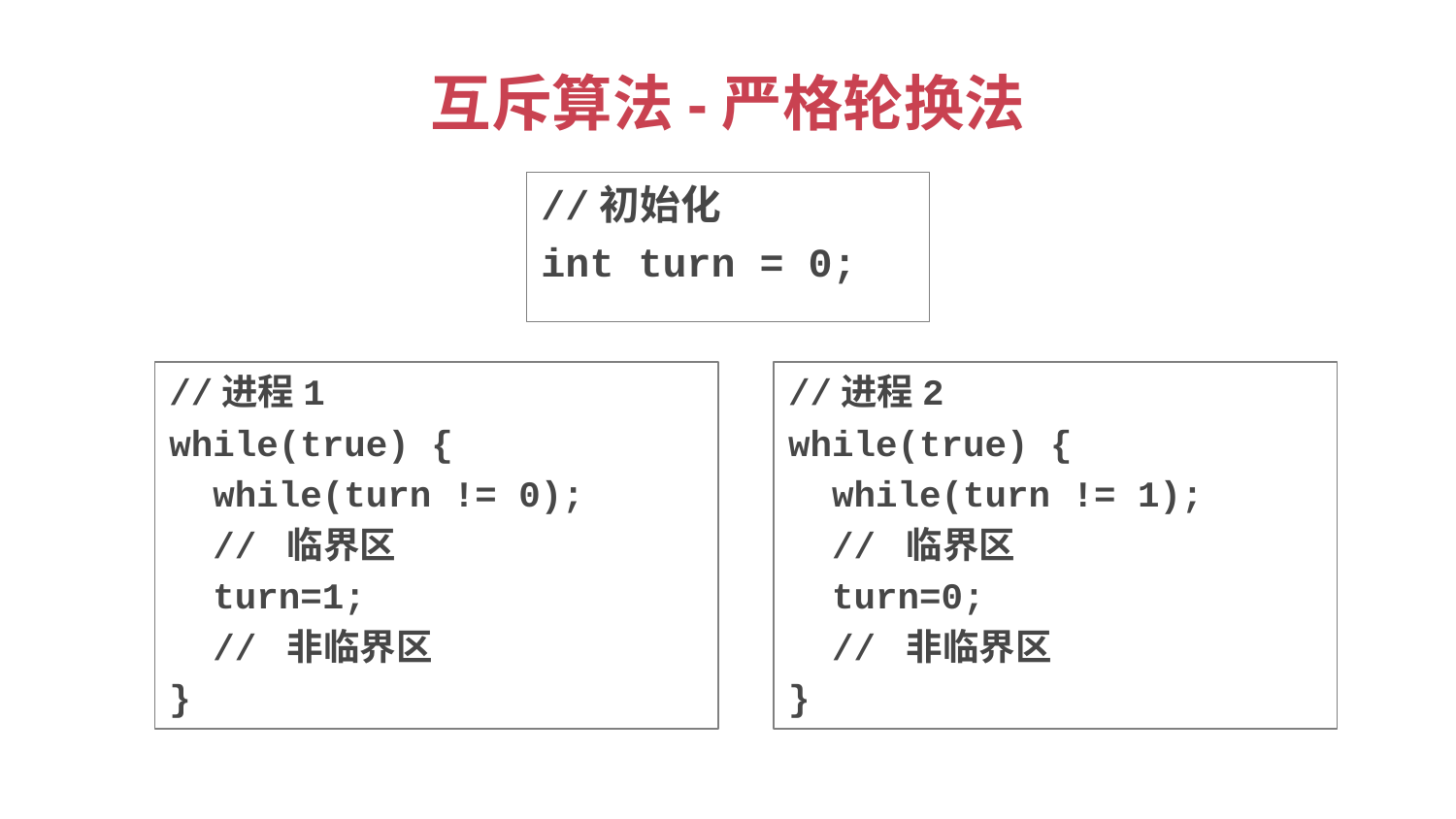

# 互斥算法-严格轮换法
//初始化
int turn = 0;
//进程1
while(true) {
  while(turn != 0);
  // 临界区
  turn=1;
  // 非临界区
}
//进程2
while(true) {
  while(turn != 1);
  // 临界区
  turn=0;
  // 非临界区
}